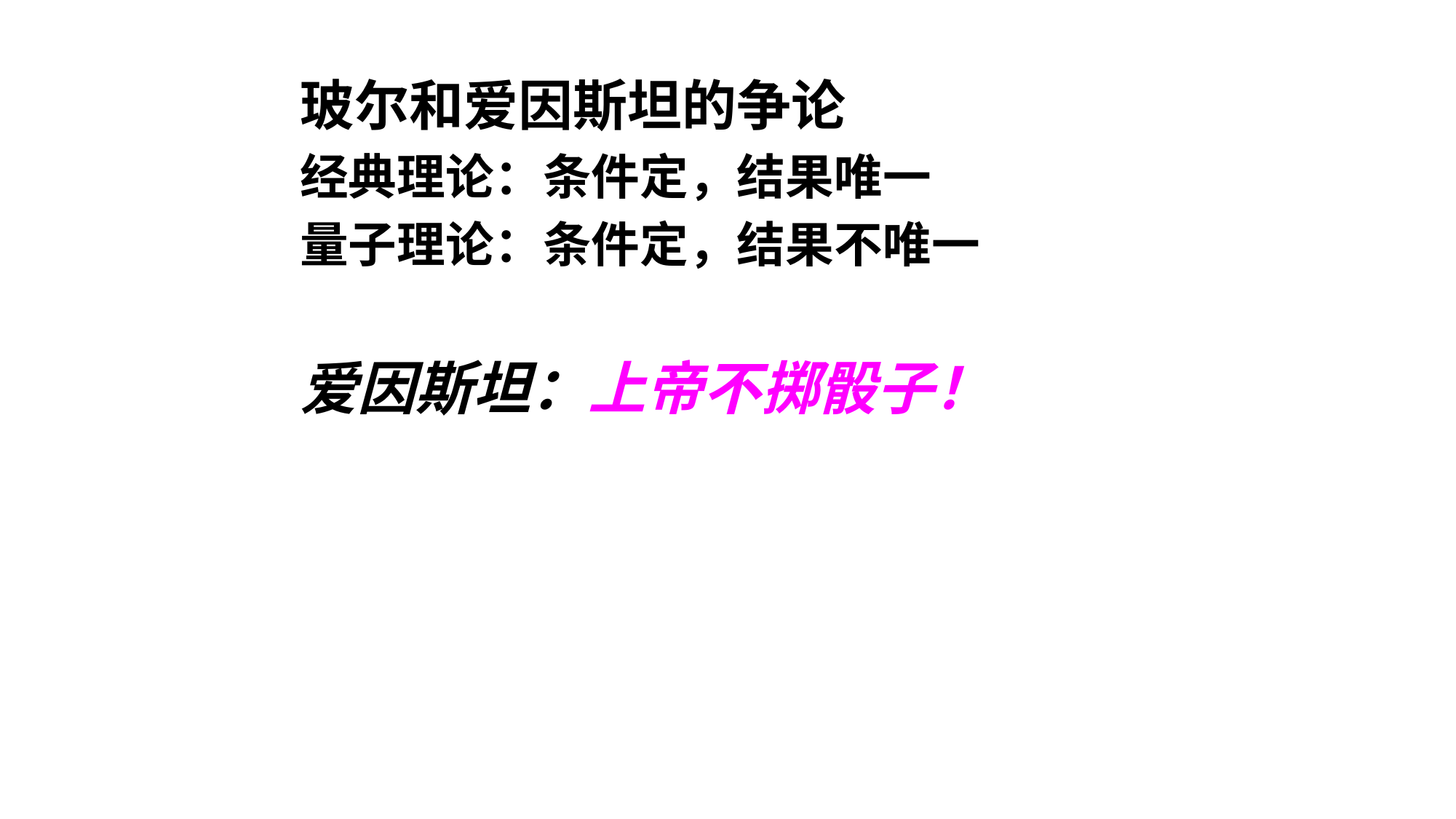

玻尔和爱因斯坦的争论
经典理论：条件定，结果唯一
量子理论：条件定，结果不唯一

爱因斯坦：上帝不掷骰子！